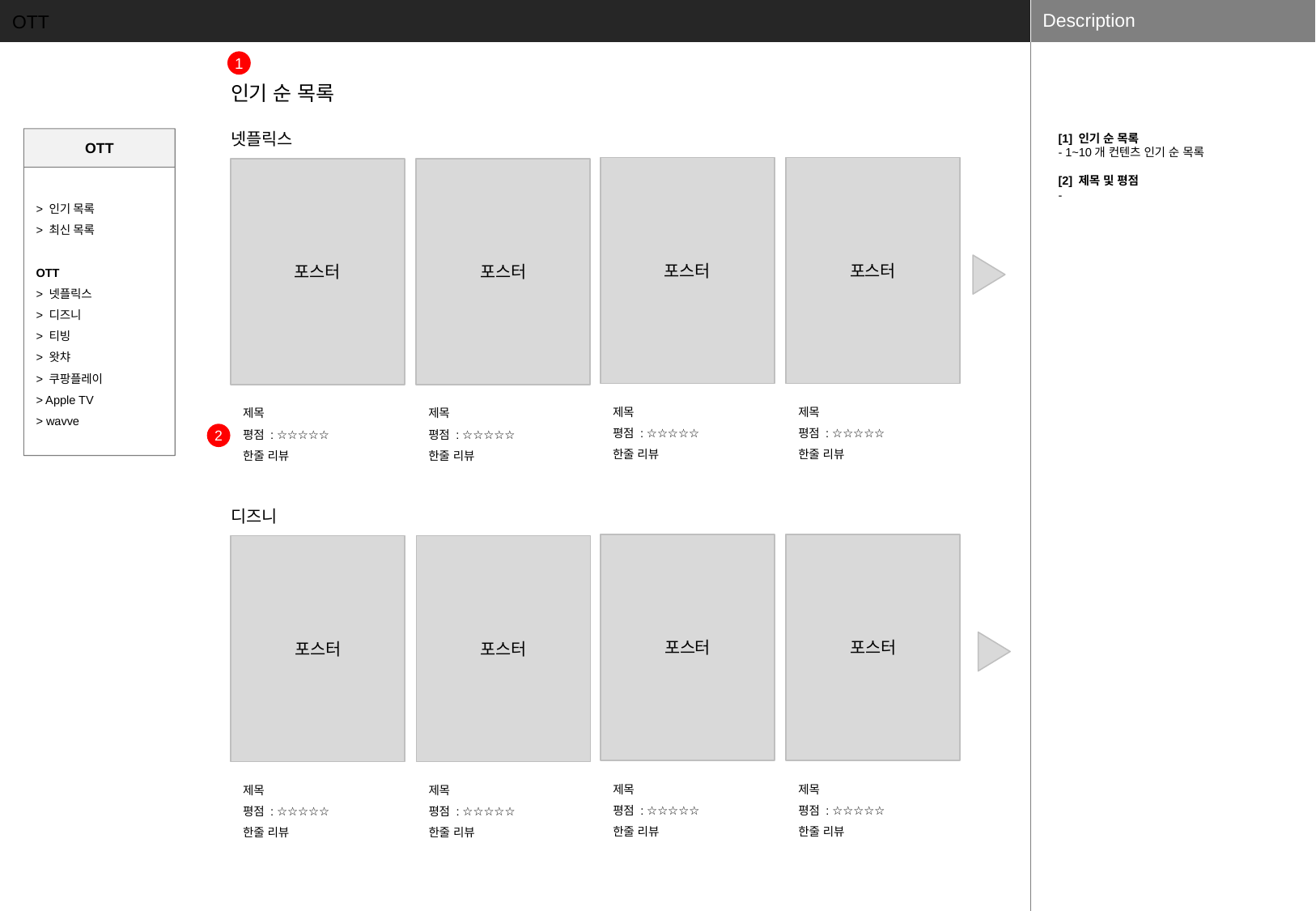

OTT
1
인기 순 목록
넷플릭스
포스터
포스터
포스터
포스터
제목
평점 : ☆☆☆☆☆
한줄 리뷰
제목
평점 : ☆☆☆☆☆
한줄 리뷰
제목
평점 : ☆☆☆☆☆
한줄 리뷰
제목
평점 : ☆☆☆☆☆
한줄 리뷰
OTT
[1] 인기 순 목록
- 1~10개 컨텐츠 인기 순 목록

[2] 제목 및 평점
-

> 인기 목록
> 최신 목록

OTT
> 넷플릭스
> 디즈니
> 티빙
> 왓챠
> 쿠팡플레이
> Apple TV
> wavve

2
디즈니
포스터
포스터
포스터
포스터
제목
평점 : ☆☆☆☆☆
한줄 리뷰
제목
평점 : ☆☆☆☆☆
한줄 리뷰
제목
평점 : ☆☆☆☆☆
한줄 리뷰
제목
평점 : ☆☆☆☆☆
한줄 리뷰